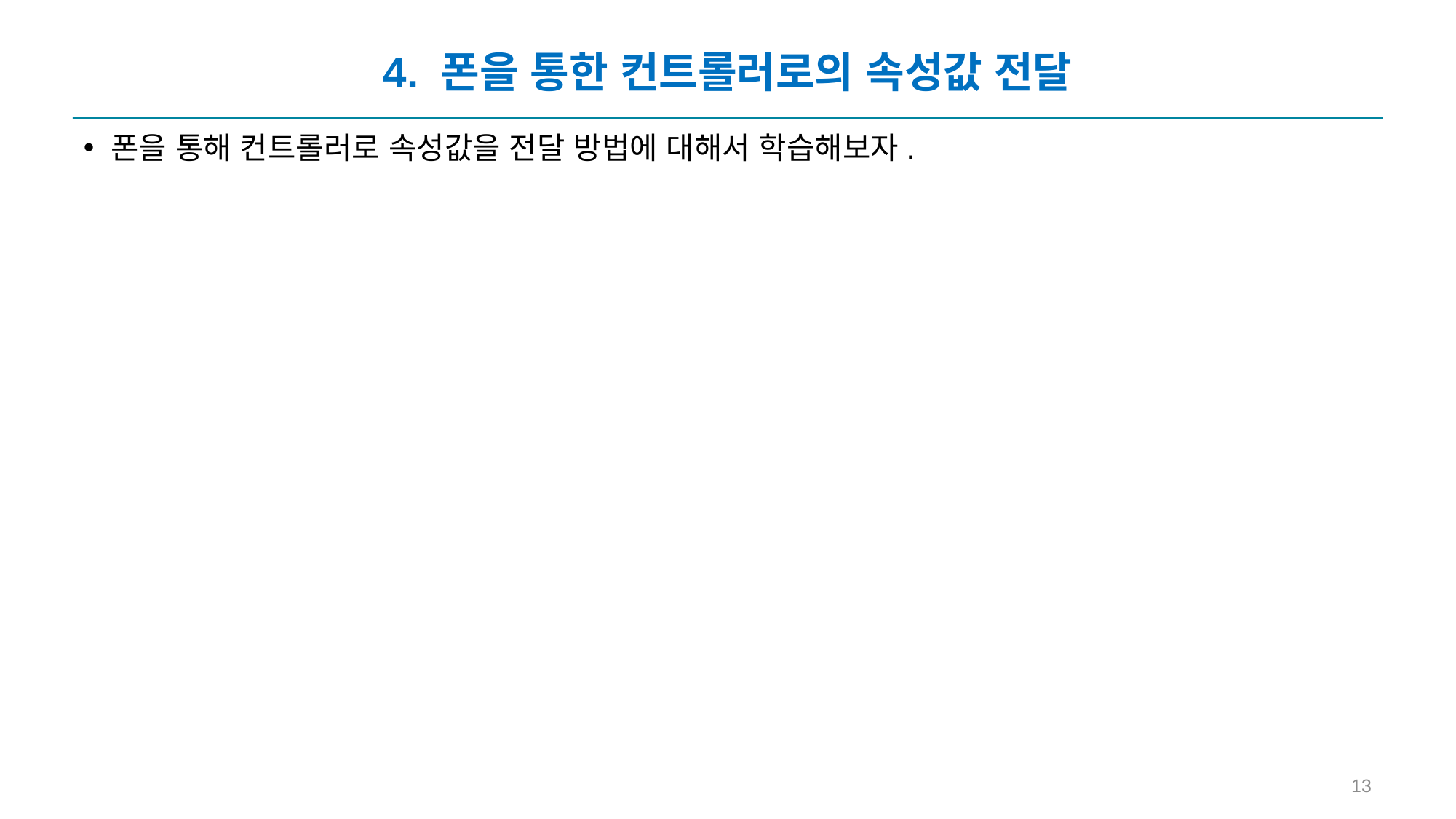

# 4. 폰을 통한 컨트롤러로의 속성값 전달
폰을 통해 컨트롤러로 속성값을 전달 방법에 대해서 학습해보자.

13